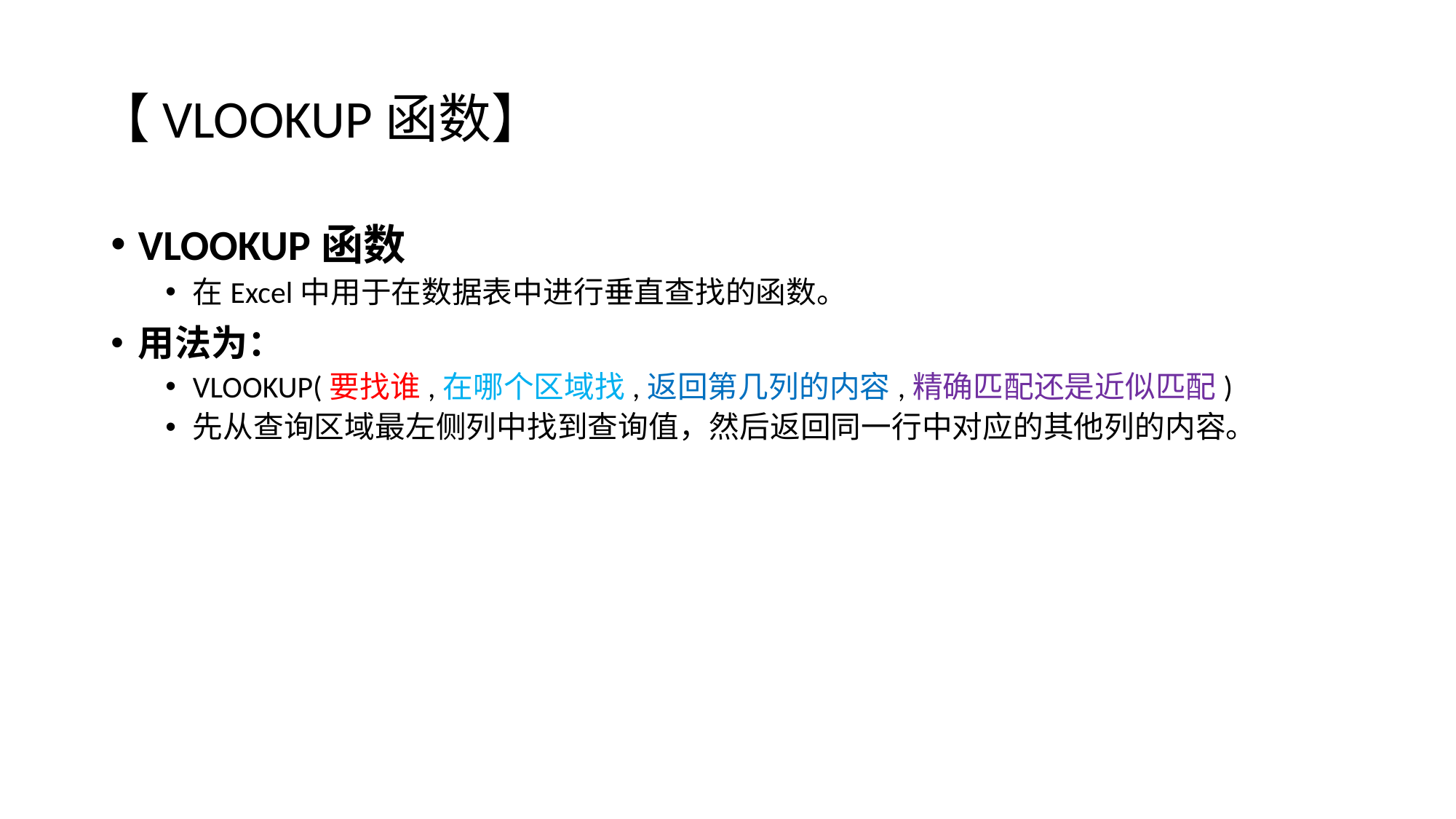

# 【VLOOKUP函数】
VLOOKUP函数
在Excel中用于在数据表中进行垂直查找的函数。
用法为：
VLOOKUP(要找谁,在哪个区域找,返回第几列的内容,精确匹配还是近似匹配)
先从查询区域最左侧列中找到查询值，然后返回同一行中对应的其他列的内容。